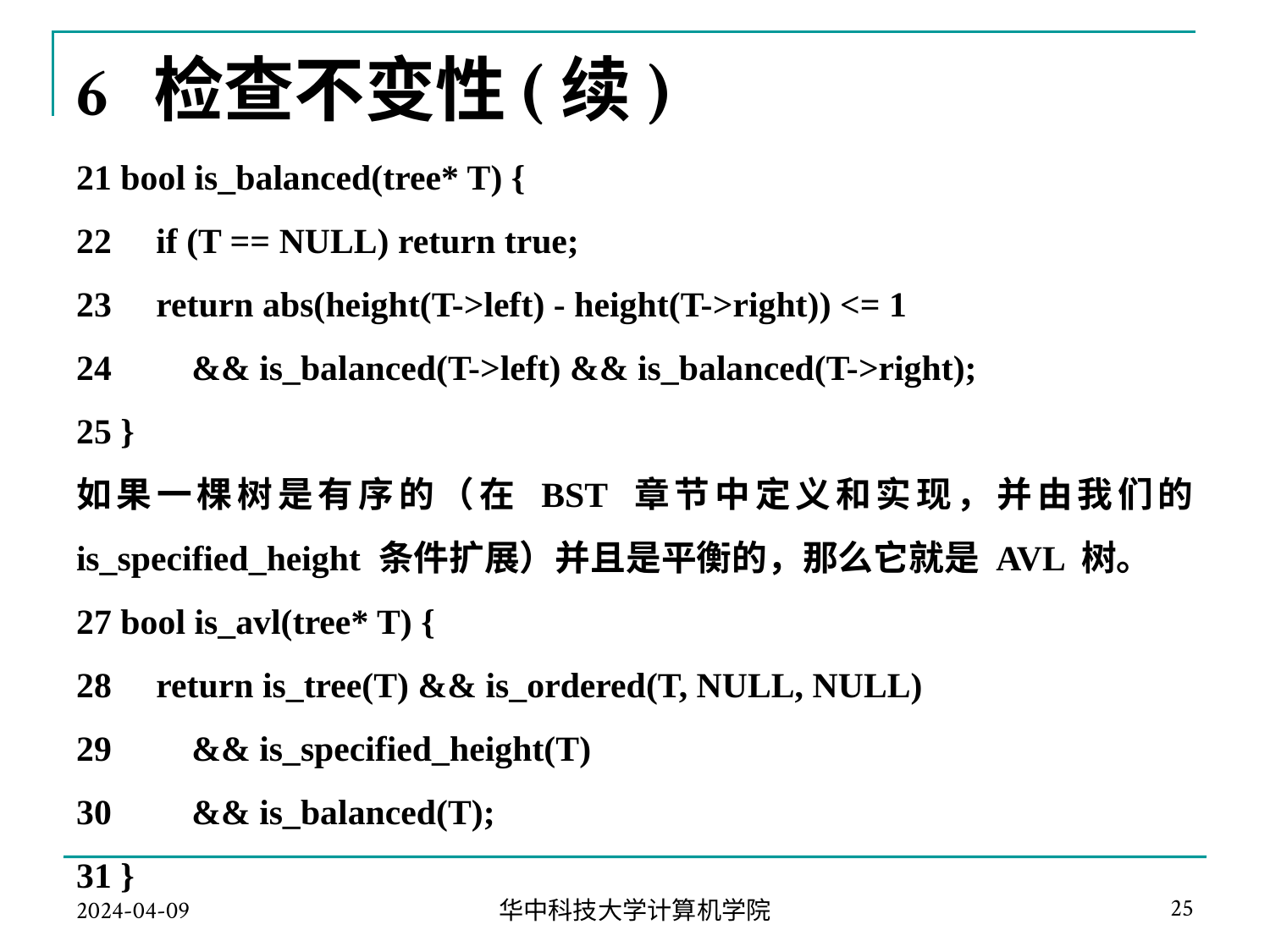

# 6  检查不变性(续)
21 bool is_balanced(tree* T) {
22     if (T == NULL) return true;
23     return abs(height(T->left) - height(T->right)) <= 1
24         && is_balanced(T->left) && is_balanced(T->right);
25 }
如果一棵树是有序的（在 BST 章节中定义和实现，并由我们的 is_specified_height 条件扩展）并且是平衡的，那么它就是 AVL 树。
27 bool is_avl(tree* T) {
28     return is_tree(T) && is_ordered(T, NULL, NULL)
29         && is_specified_height(T)
30         && is_balanced(T);
31 }
2024-04-09
25
华中科技大学计算机学院